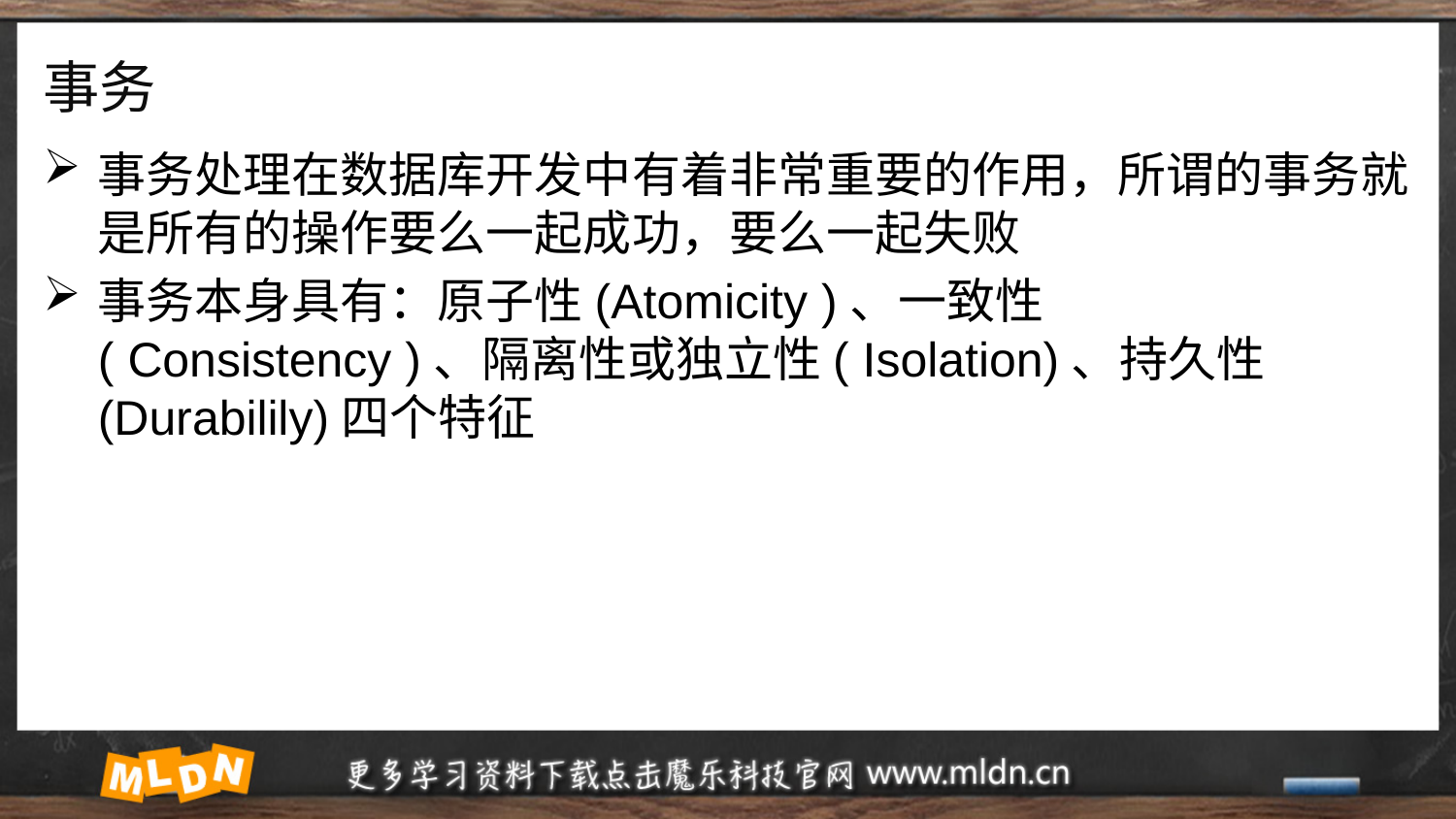

# 事务
事务处理在数据库开发中有着非常重要的作用，所谓的事务就是所有的操作要么一起成功，要么一起失败
事务本身具有：原子性(Atomicity )、一致性( Consistency )、隔离性或独立性( Isolation)、持久性(Durabilily)四个特征